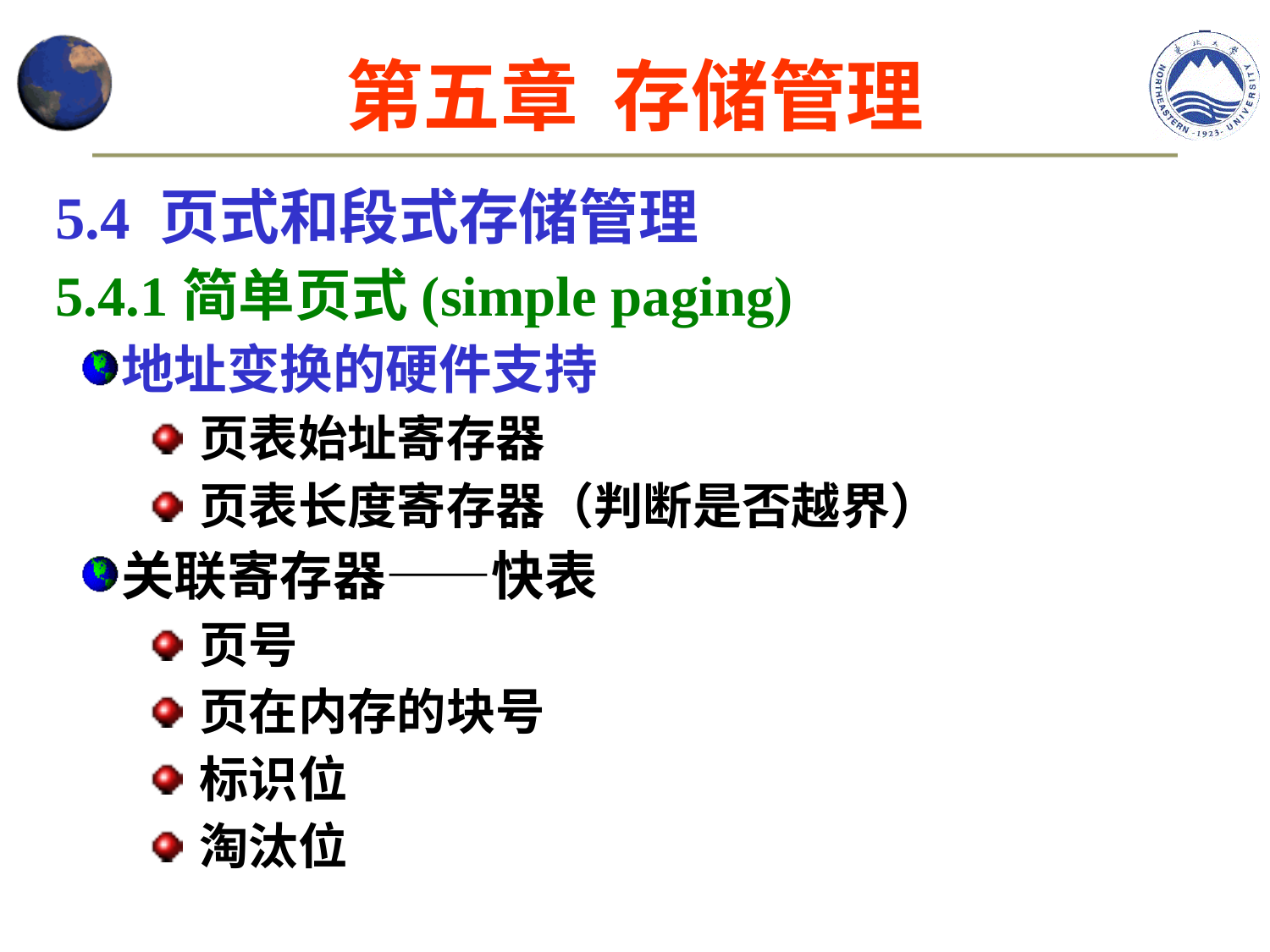

第五章  存储管理
5.4 页式和段式存储管理
5.4.1简单页式(simple paging)
地址变换的硬件支持
页表始址寄存器
页表长度寄存器（判断是否越界）
关联寄存器——快表
页号
页在内存的块号
标识位
淘汰位